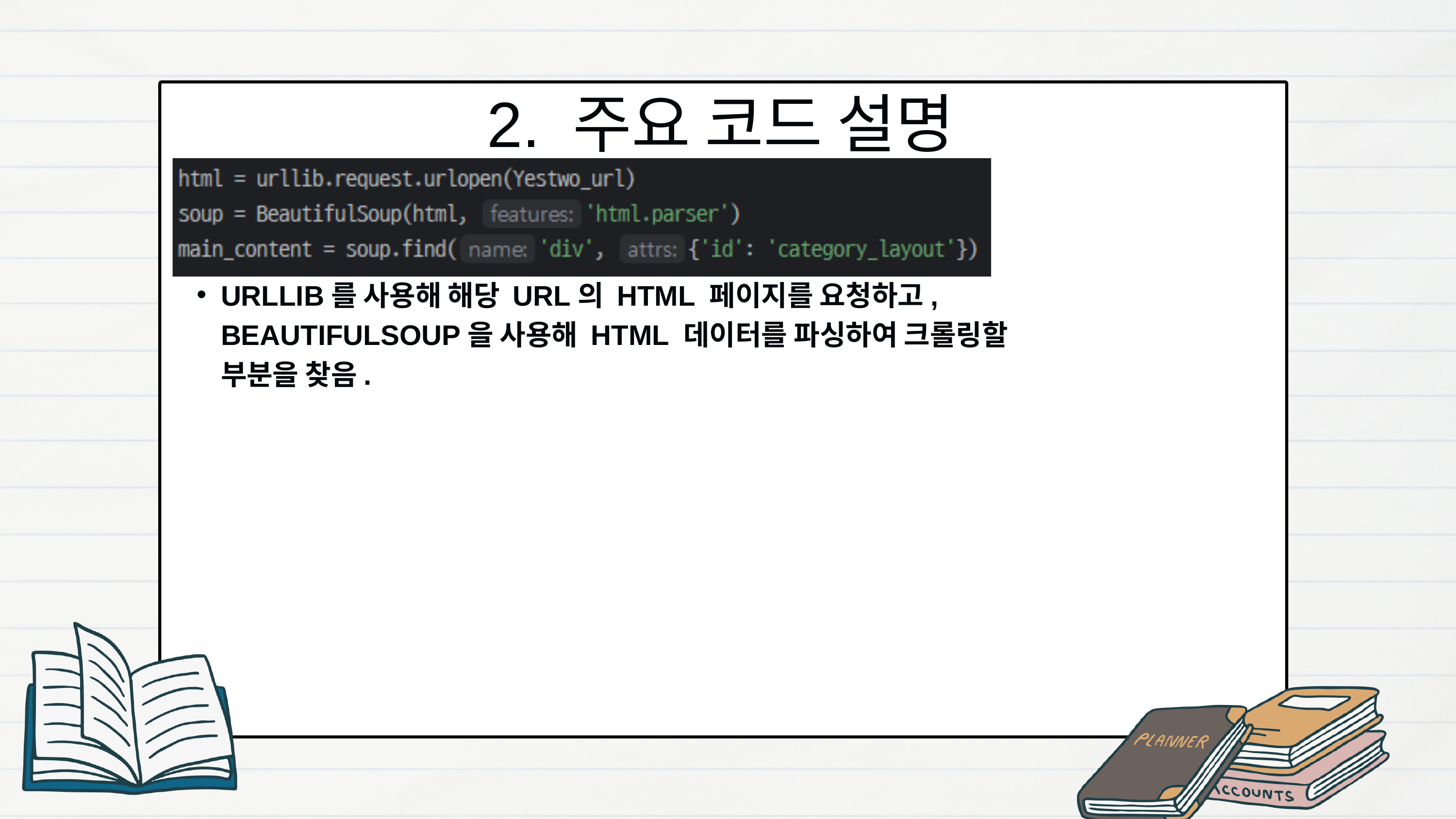

2. 주요 코드 설명

URLLIB를 사용해 해당 URL의 HTML 페이지를 요청하고, BEAUTIFULSOUP을 사용해 HTML 데이터를 파싱하여 크롤링할 부분을 찾음.